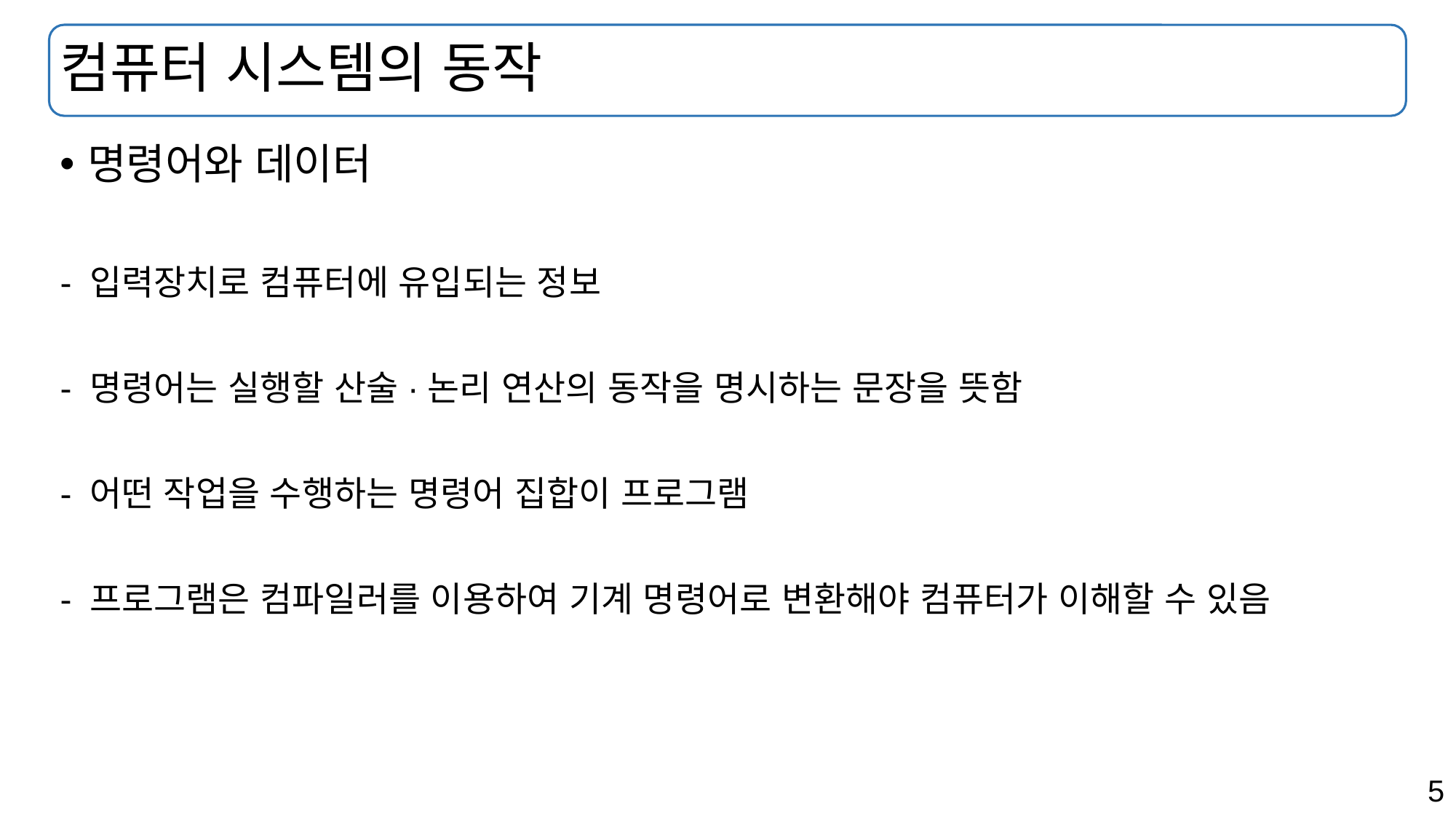

# 컴퓨터 시스템의 동작
명령어와 데이터

- 입력장치로 컴퓨터에 유입되는 정보

- 명령어는 실행할 산술·논리 연산의 동작을 명시하는 문장을 뜻함

- 어떤 작업을 수행하는 명령어 집합이 프로그램

- 프로그램은 컴파일러를 이용하여 기계 명령어로 변환해야 컴퓨터가 이해할 수 있음